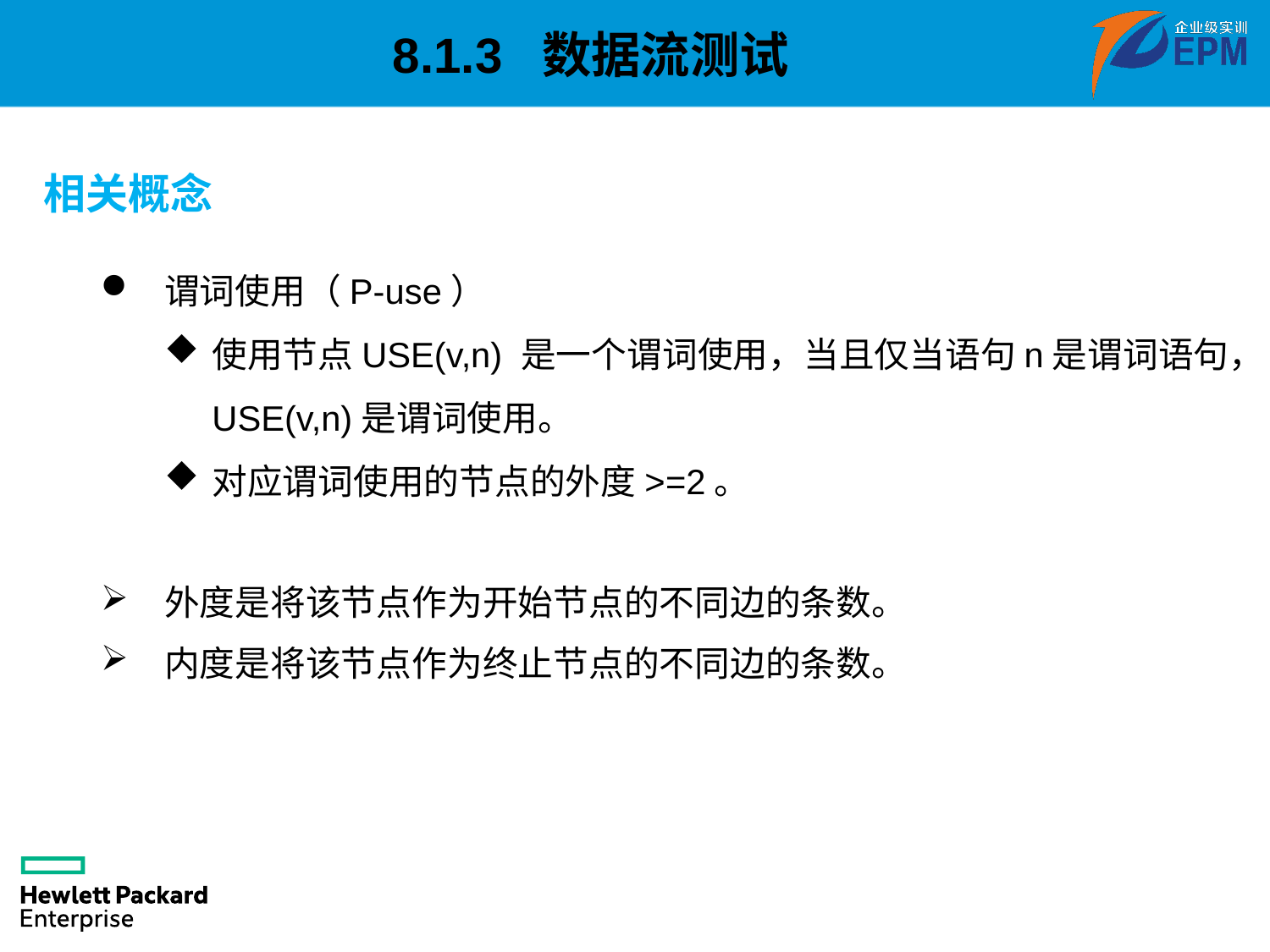

8.1.3  数据流测试
相关概念
谓词使用（P-use）
使用节点USE(v,n) 是一个谓词使用，当且仅当语句n是谓词语句，USE(v,n)是谓词使用。
对应谓词使用的节点的外度>=2。

外度是将该节点作为开始节点的不同边的条数。
内度是将该节点作为终止节点的不同边的条数。